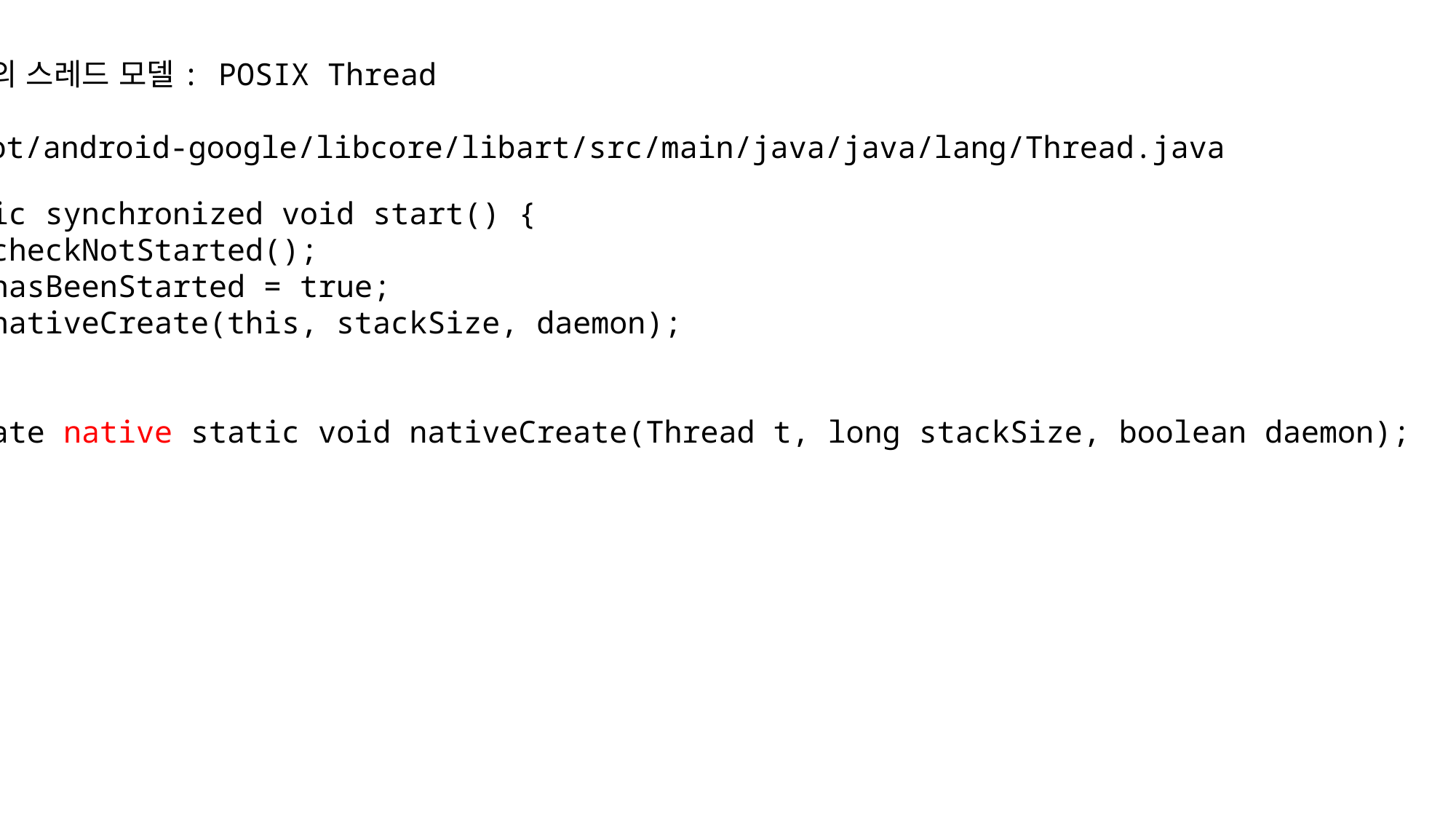

자바의 스레드 모델: POSIX Thread

/root/android-google/libcore/libart/src/main/java/java/lang/Thread.java
public synchronized void start() {
    checkNotStarted();
    hasBeenStarted = true;
    nativeCreate(this, stackSize, daemon);
}

private native static void nativeCreate(Thread t, long stackSize, boolean daemon);